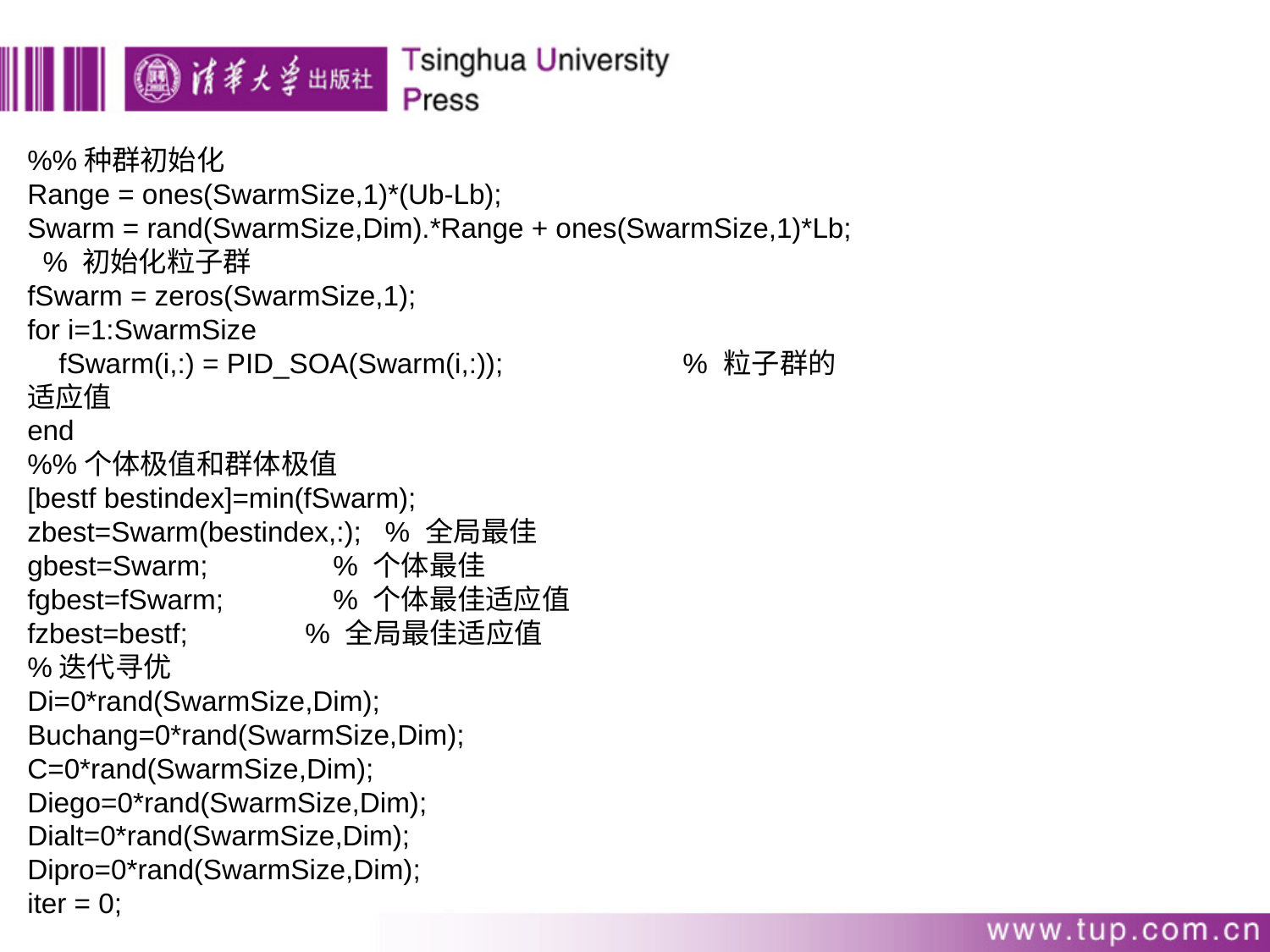

%%种群初始化
Range = ones(SwarmSize,1)*(Ub-Lb);
Swarm = rand(SwarmSize,Dim).*Range + ones(SwarmSize,1)*Lb;    % 初始化粒子群
fSwarm = zeros(SwarmSize,1);
for i=1:SwarmSize
    fSwarm(i,:) = PID_SOA(Swarm(i,:));                       % 粒子群的适应值
end
%%个体极值和群体极值
[bestf bestindex]=min(fSwarm);
zbest=Swarm(bestindex,:);   % 全局最佳
gbest=Swarm;                % 个体最佳
fgbest=fSwarm;              % 个体最佳适应值
fzbest=bestf;               % 全局最佳适应值
%迭代寻优
Di=0*rand(SwarmSize,Dim);
Buchang=0*rand(SwarmSize,Dim);
C=0*rand(SwarmSize,Dim);
Diego=0*rand(SwarmSize,Dim);
Dialt=0*rand(SwarmSize,Dim);
Dipro=0*rand(SwarmSize,Dim);
iter = 0;